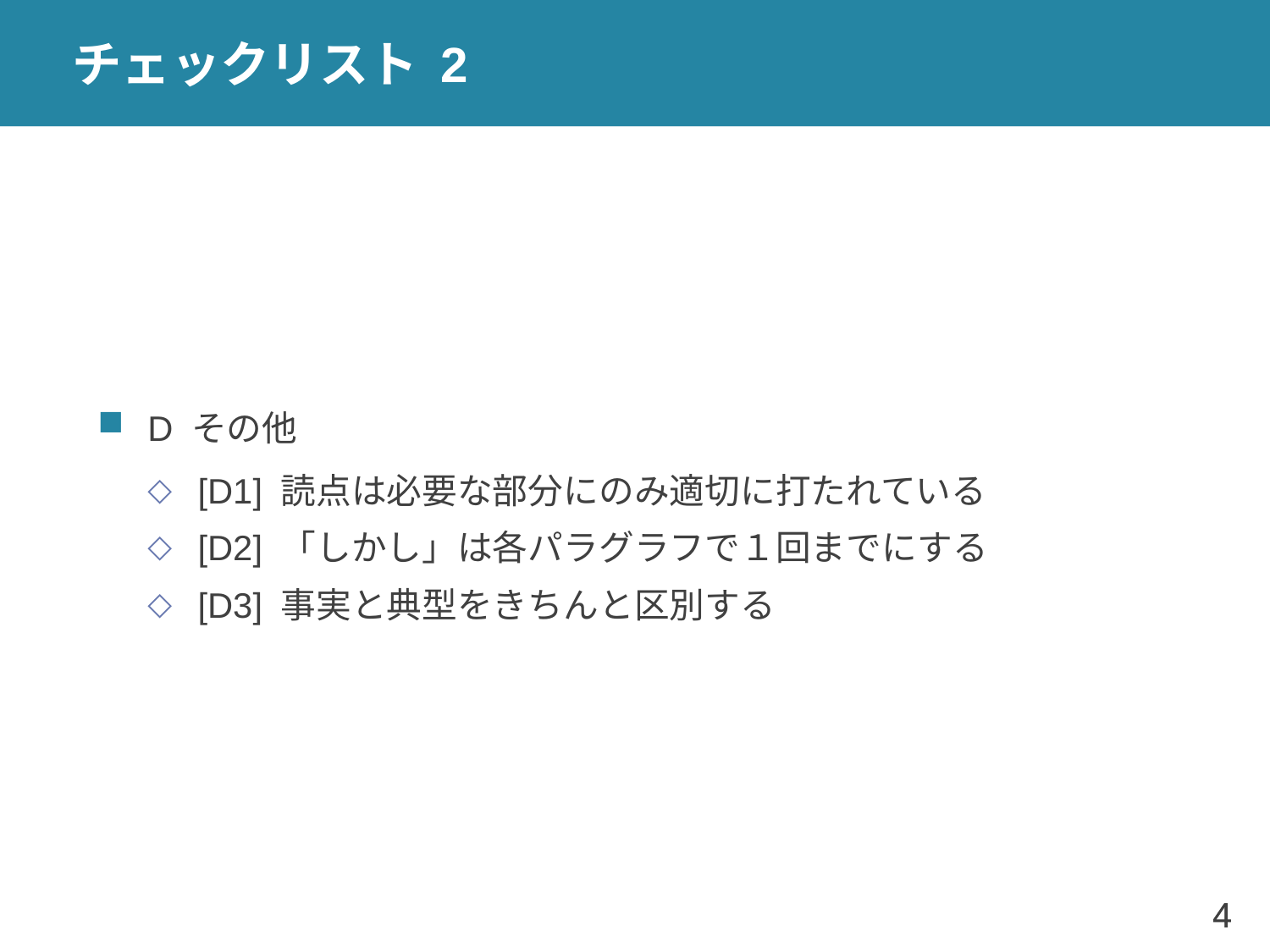

# チェックリスト 2
D その他
[D1] 読点は必要な部分にのみ適切に打たれている
[D2] 「しかし」は各パラグラフで１回までにする
[D3] 事実と典型をきちんと区別する